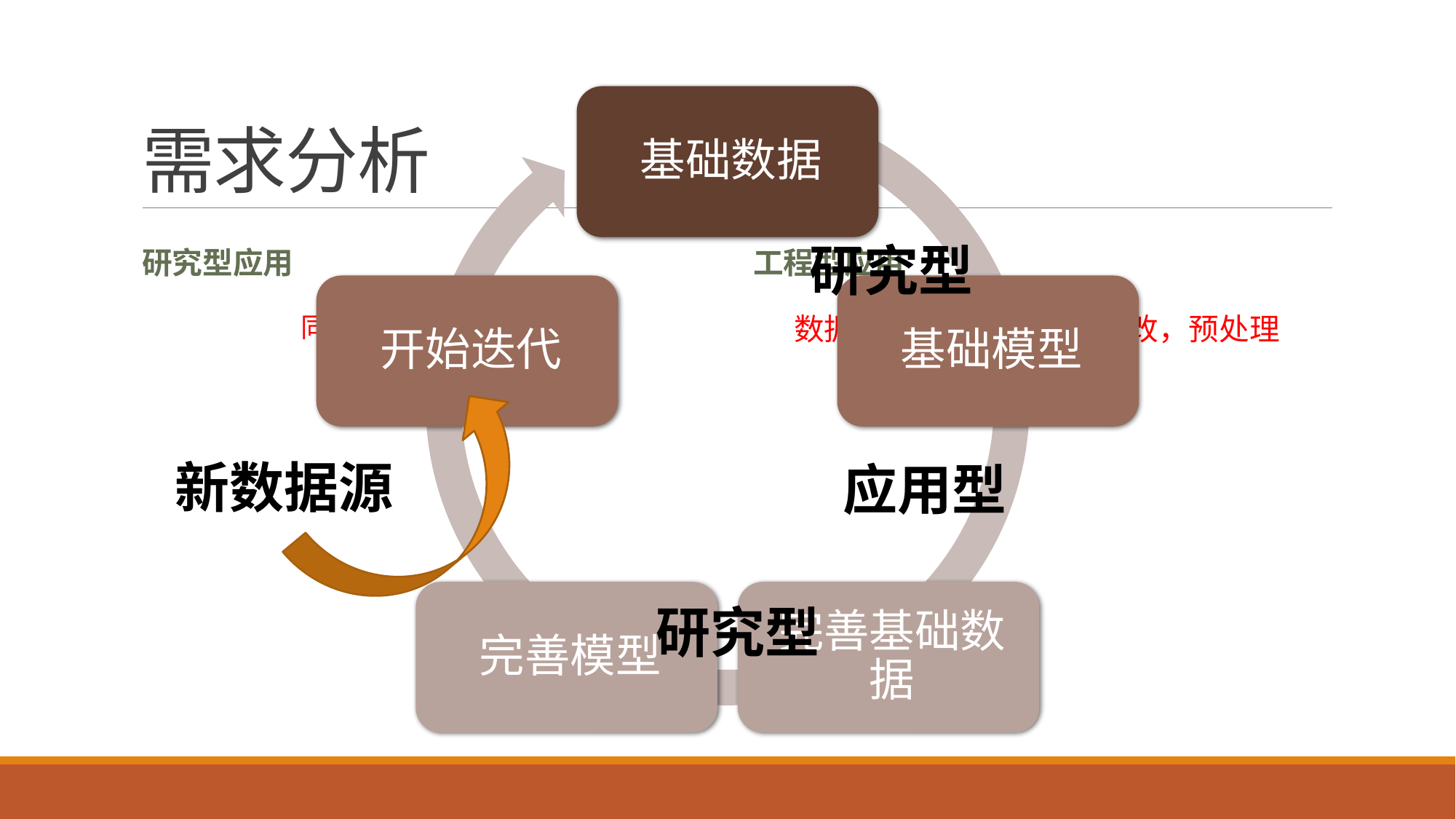

# 需求分析
基础数据
基础模型
完善基础数据
完善模型
开始迭代
研究型应用
工程型应用
研究型
同一数据集的模型比较
数据源的增添，删减，修改，预处理
新数据源
应用型

研究型